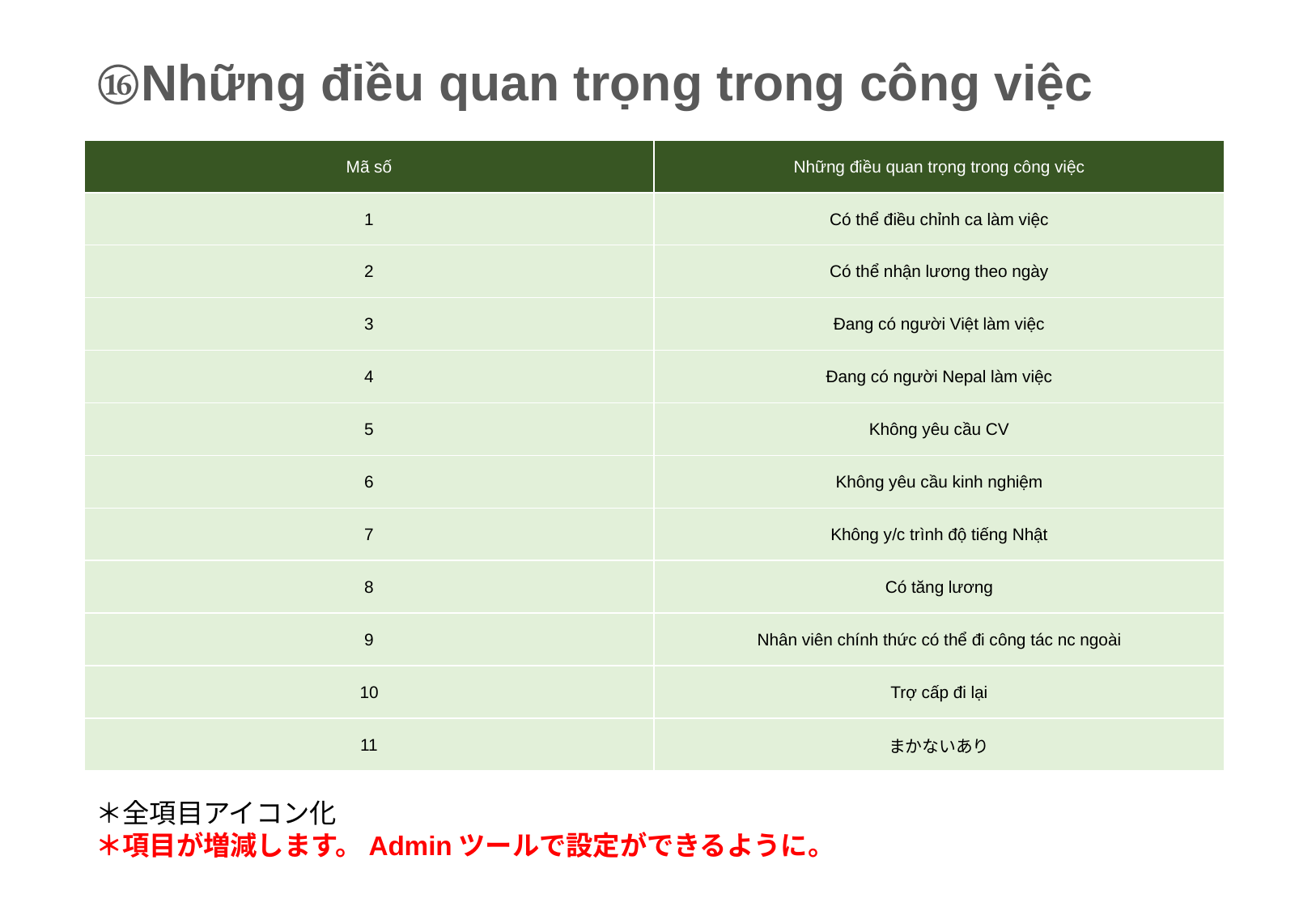

⑯Những điều quan trọng trong công việc
| Mã số | Những điều quan trọng trong công việc |
| --- | --- |
| 1 | Có thể điều chỉnh ca làm việc |
| 2 | Có thể nhận lương theo ngày |
| 3 | Đang có người Việt làm việc |
| 4 | Đang có người Nepal làm việc |
| 5 | Không yêu cầu CV |
| 6 | Không yêu cầu kinh nghiệm |
| 7 | Không y/c trình độ tiếng Nhật |
| 8 | Có tăng lương |
| 9 | Nhân viên chính thức có thể đi công tác nc ngoài |
| 10 | Trợ cấp đi lại |
| 11 | まかないあり |
＊全項目アイコン化
＊項目が増減します。Adminツールで設定ができるように。